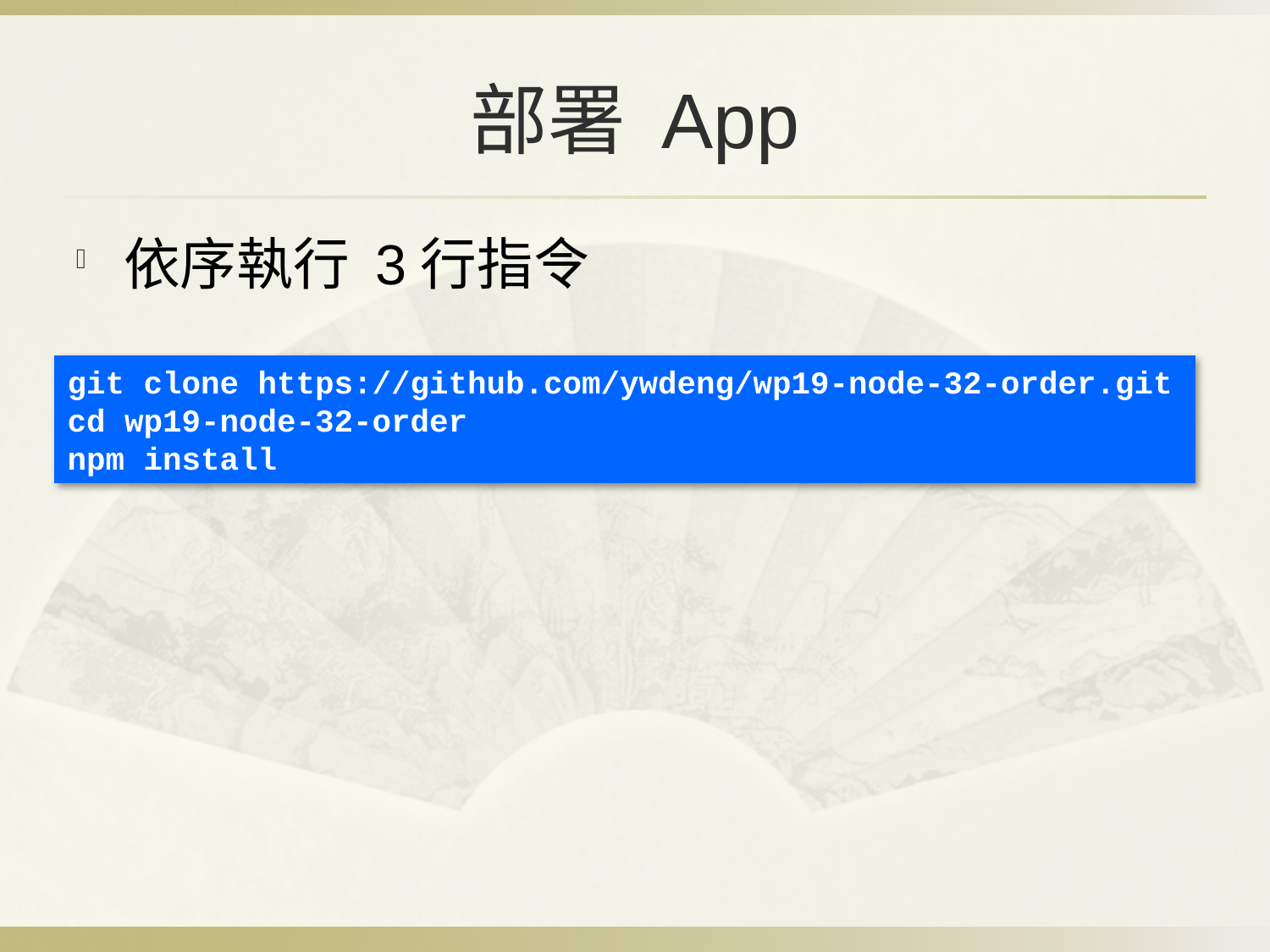

# 部署 App
依序執行 3行指令
git clone https://github.com/ywdeng/wp19-node-32-order.git
cd wp19-node-32-order
npm install